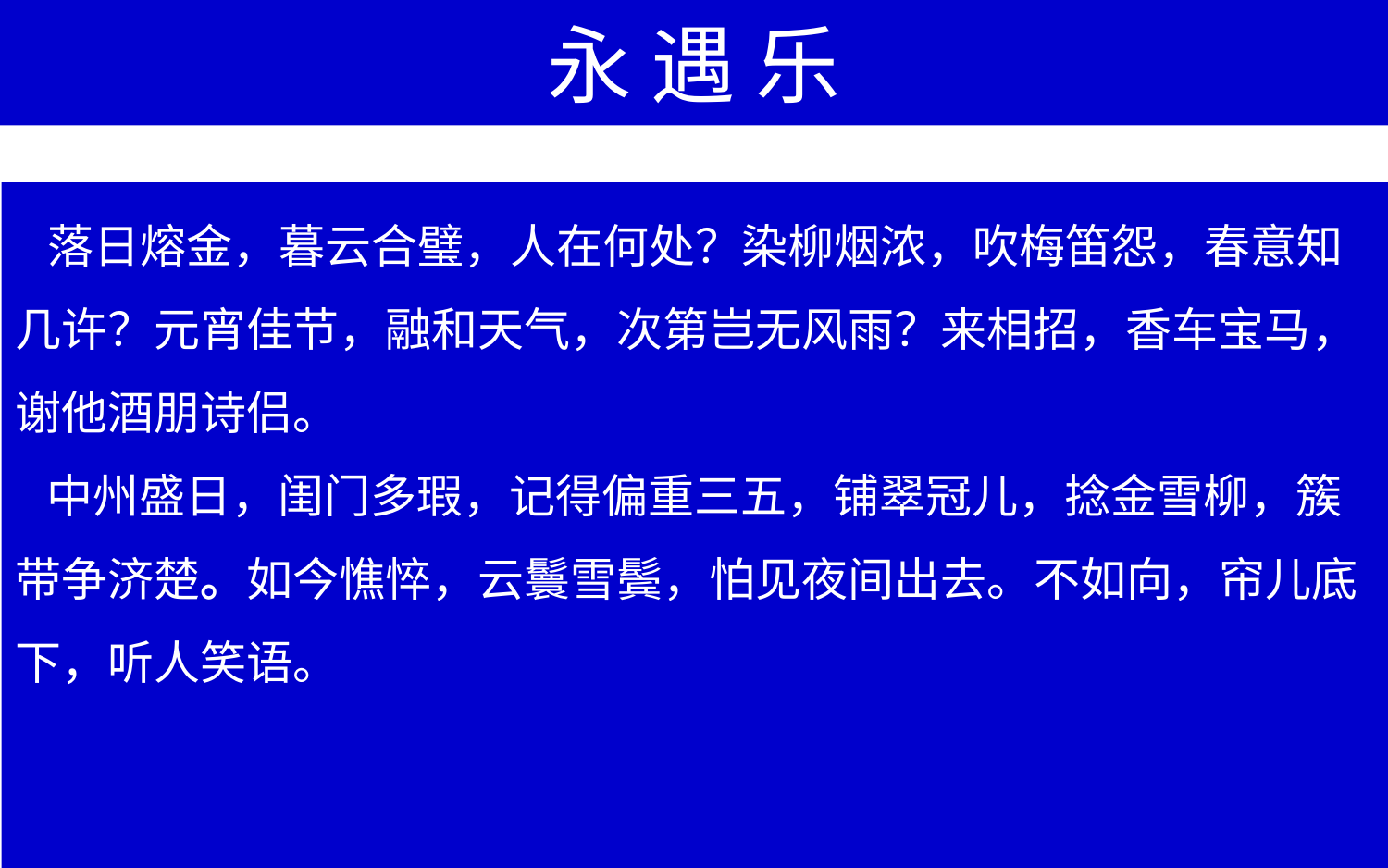

# 永 遇 乐
  落日熔金，暮云合璧，人在何处？染柳烟浓，吹梅笛怨，春意知几许？元宵佳节，融和天气，次第岂无风雨？来相招，香车宝马，谢他酒朋诗侣。
   中州盛日，闺门多瑕，记得偏重三五，铺翠冠儿，捻金雪柳，簇带争济楚。如今憔悴，云鬟雪鬓，怕见夜间出去。不如向，帘儿底下，听人笑语。